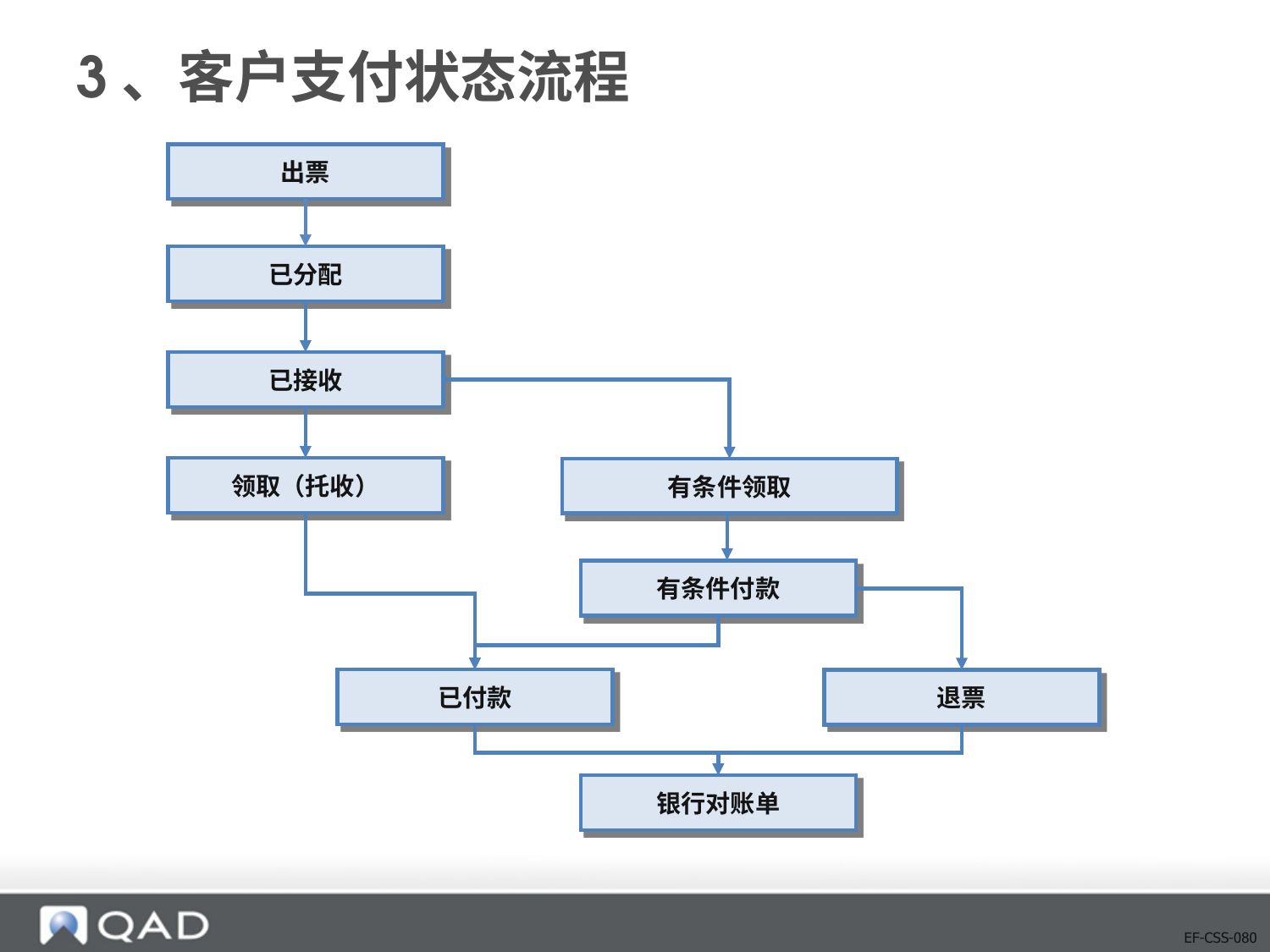

# 3、客户支付状态流程
出票
已分配
已接收
领取（托收）
有条件领取
有条件付款
已付款
退票
银行对账单
EF-CSS-080